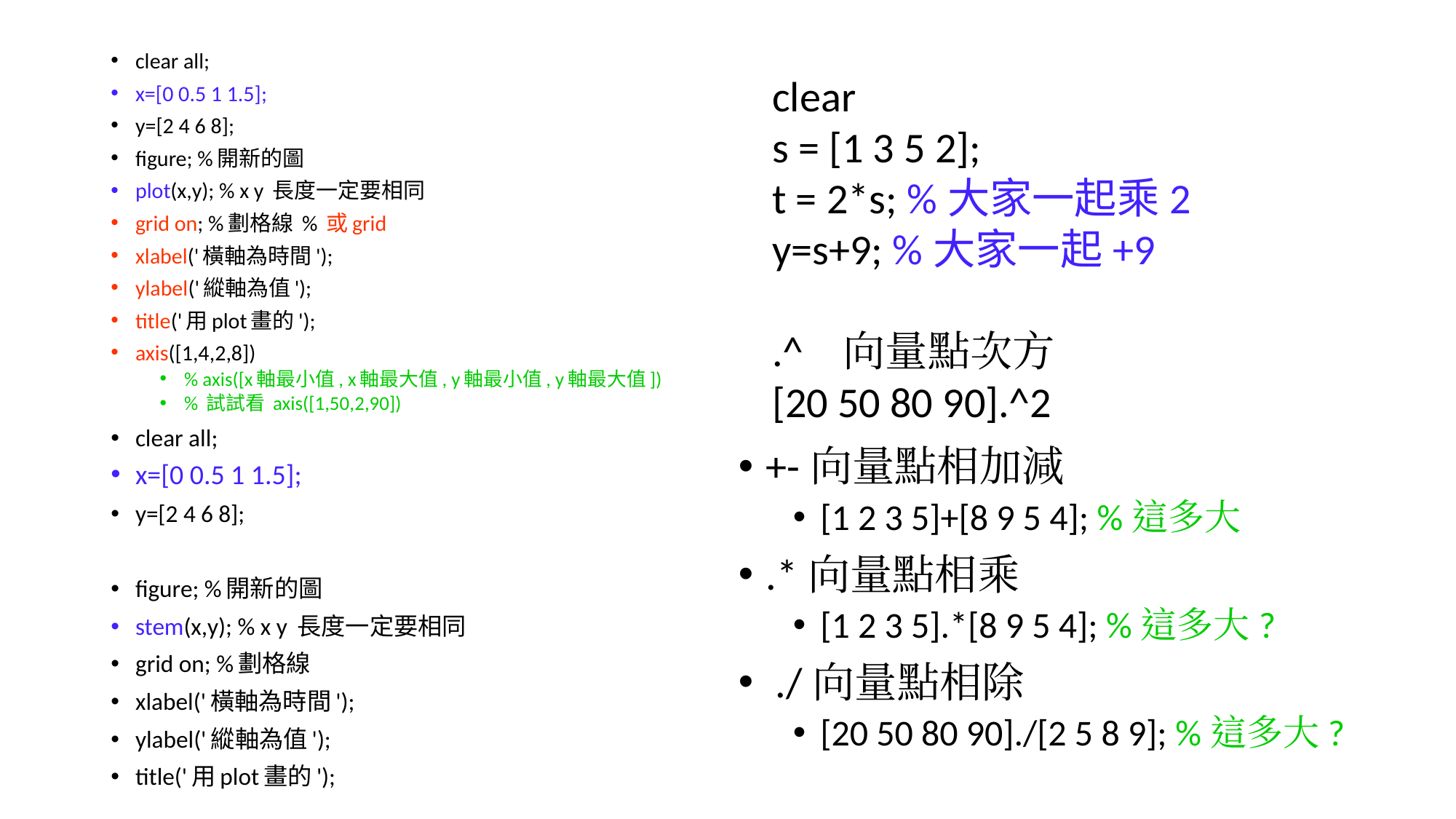

clear all;
x=[0 0.5 1 1.5];
y=[2 4 6 8];
figure; %開新的圖
plot(x,y); % x y 長度一定要相同
grid on; %劃格線 % 或grid
xlabel('橫軸為時間');
ylabel('縱軸為值');
title('用plot畫的');
axis([1,4,2,8])
% axis([x軸最小值, x軸最大值, y軸最小值, y軸最大值])
% 試試看 axis([1,50,2,90])
clear all;
x=[0 0.5 1 1.5];
y=[2 4 6 8];

figure; %開新的圖
stem(x,y); % x y 長度一定要相同
grid on; %劃格線
xlabel('橫軸為時間');
ylabel('縱軸為值');
title('用plot畫的');

clear
s = [1 3 5 2];
t = 2*s; %大家一起乘2
y=s+9; %大家一起+9

.^   向量點次方
[20 50 80 90].^2

+-向量點相加減
[1 2 3 5]+[8 9 5 4]; %這多大
.*向量點相乘
[1 2 3 5].*[8 9 5 4]; %這多大?
 ./向量點相除
[20 50 80 90]./[2 5 8 9]; %這多大?